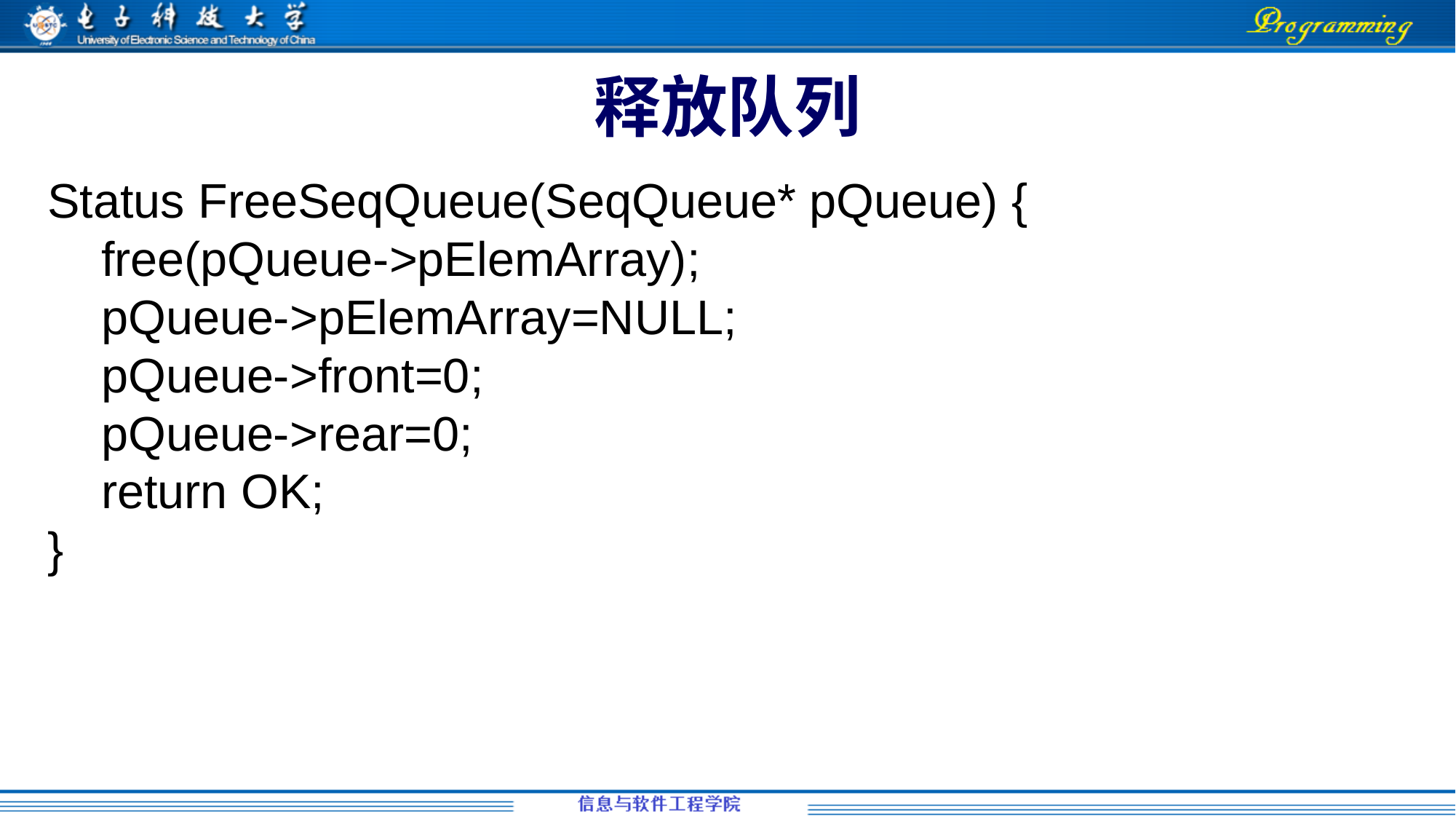

# 释放队列
Status FreeSeqQueue(SeqQueue* pQueue) {
    free(pQueue->pElemArray);
    pQueue->pElemArray=NULL;
    pQueue->front=0;
    pQueue->rear=0;
    return OK;
}